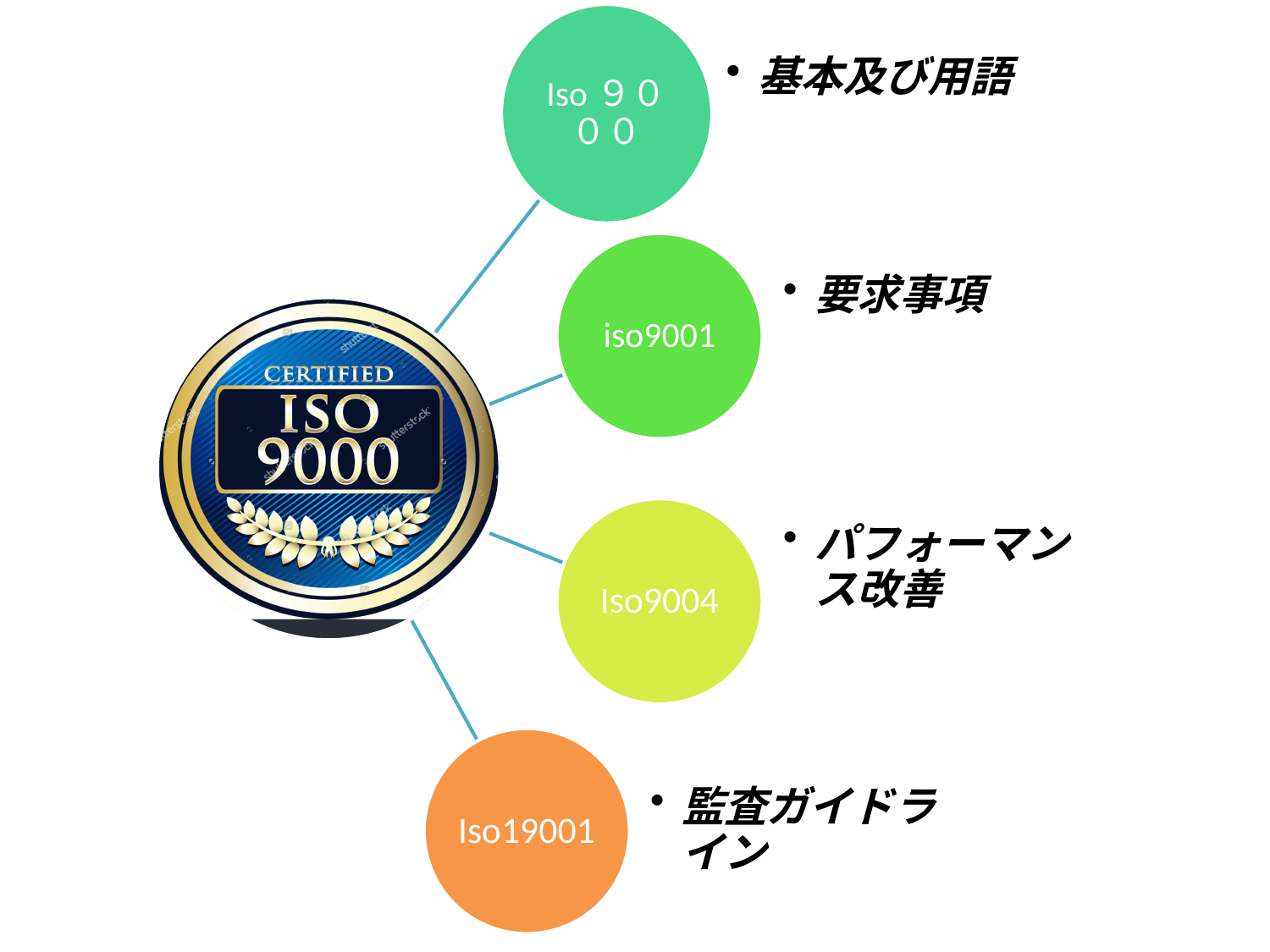

Iso９０００
基本及び用語

iso9001
要求事項

Iso9004
パフォーマンス改善

Iso19001
監査ガイドライン